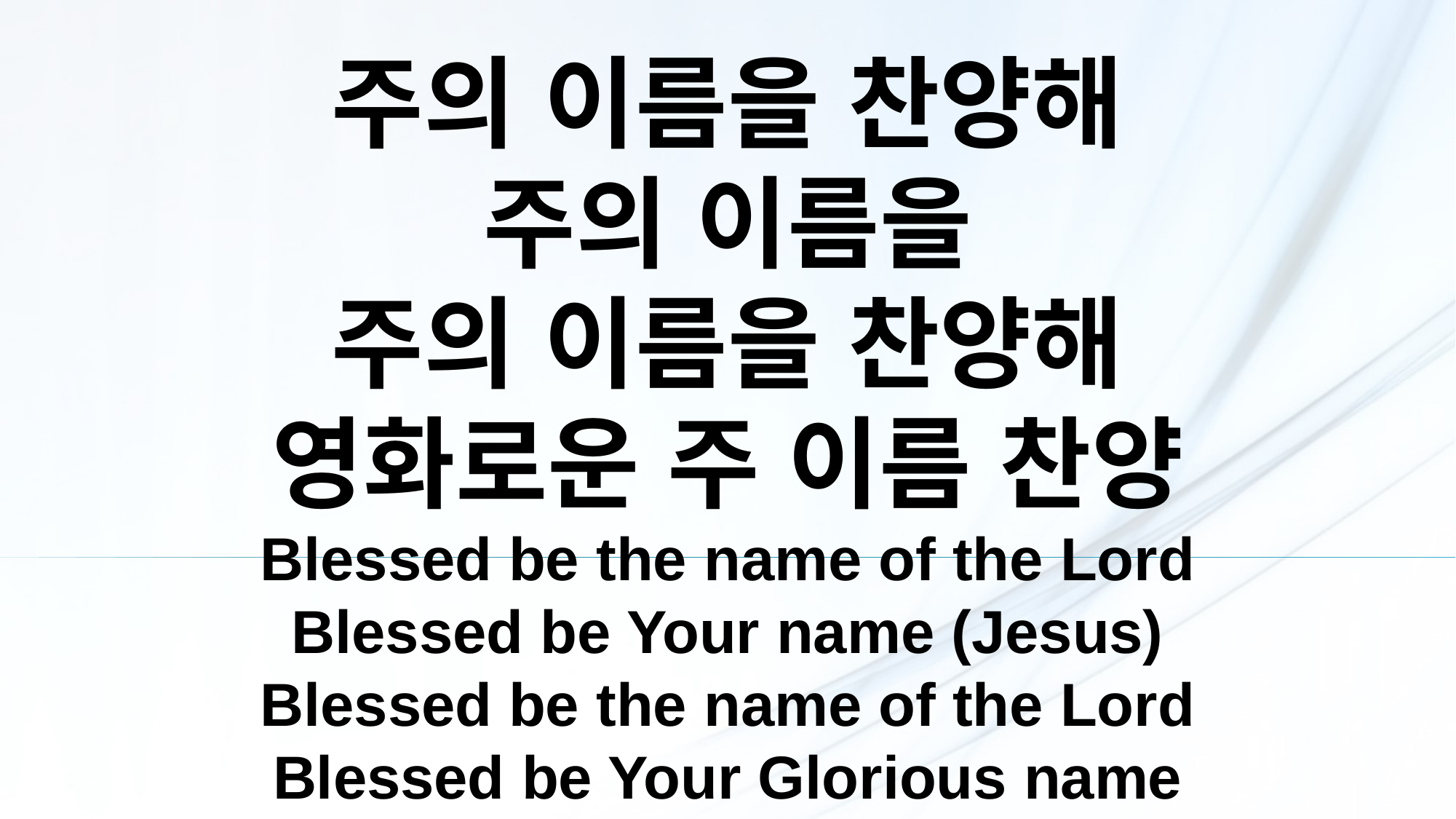

# 주의 이름을 찬양해 주의 이름을 주의 이름을 찬양해 영화로운 주 이름 찬양 Blessed be the name of the Lord Blessed be Your name (Jesus) Blessed be the name of the Lord Blessed be Your Glorious name